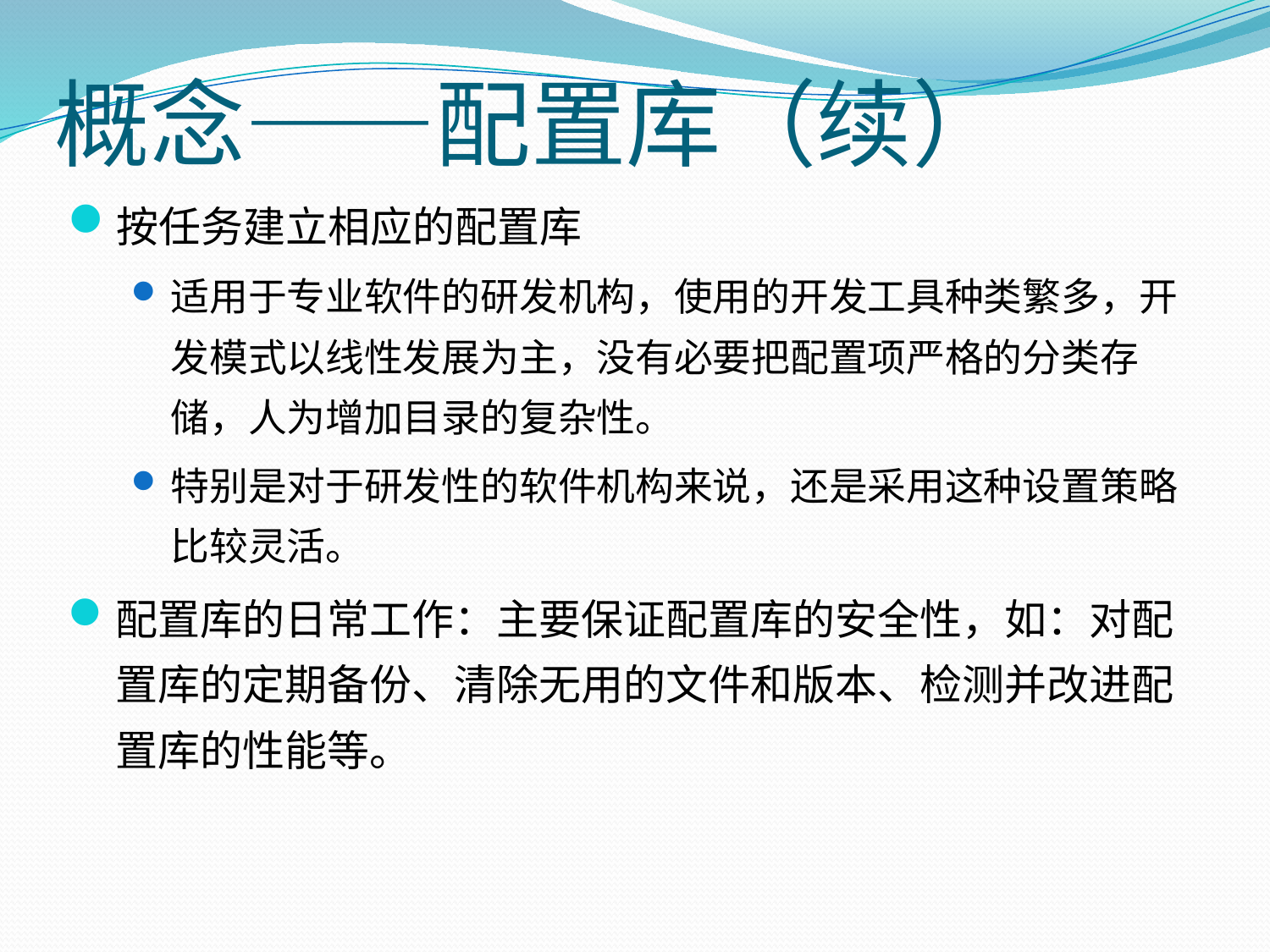

概念——配置库（续）
按任务建立相应的配置库
适用于专业软件的研发机构，使用的开发工具种类繁多，开发模式以线性发展为主，没有必要把配置项严格的分类存储，人为增加目录的复杂性。
特别是对于研发性的软件机构来说，还是采用这种设置策略比较灵活。
配置库的日常工作：主要保证配置库的安全性，如：对配置库的定期备份、清除无用的文件和版本、检测并改进配置库的性能等。